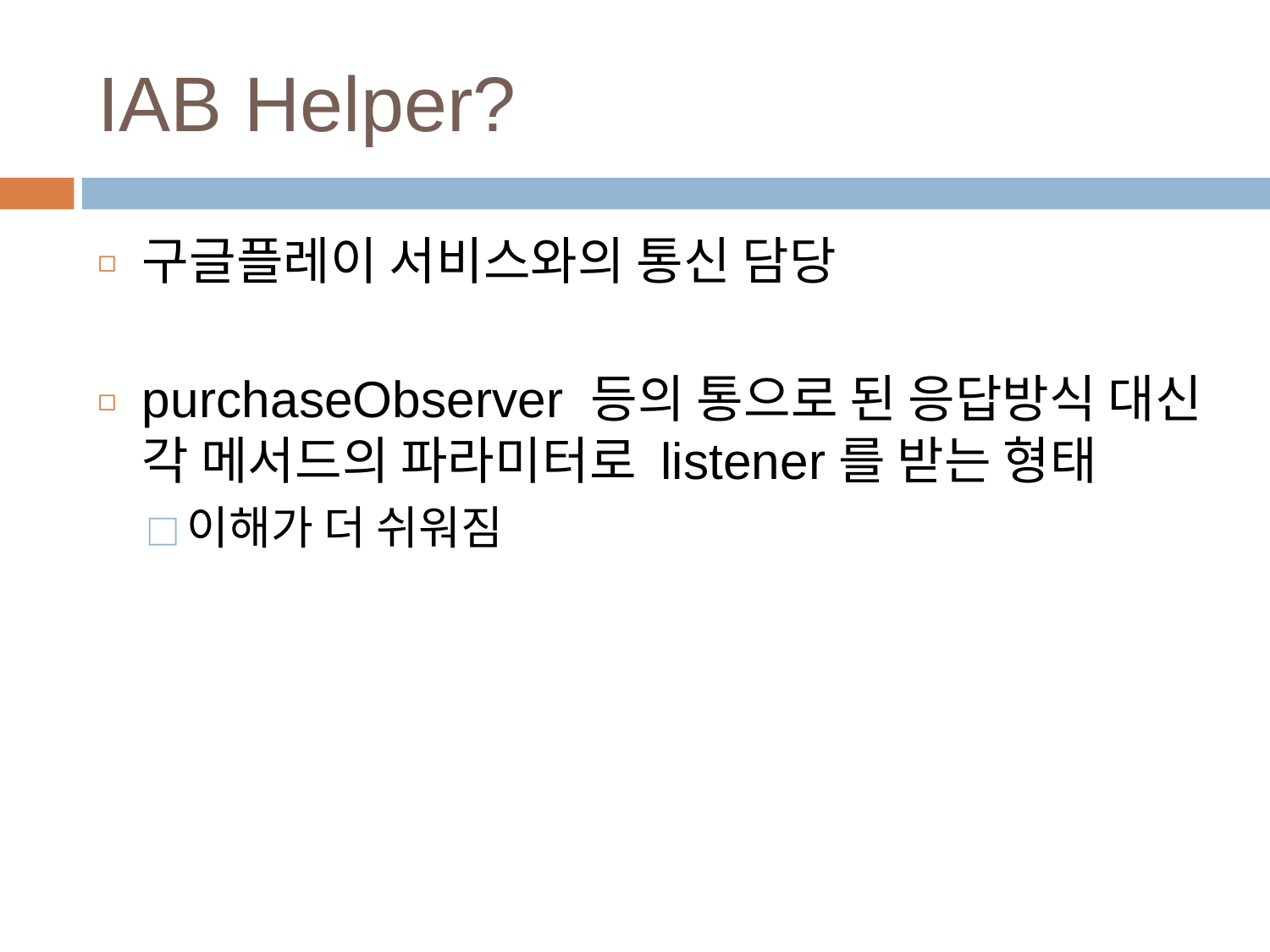

# IAB Helper?
구글플레이 서비스와의 통신 담당

purchaseObserver 등의 통으로 된 응답방식 대신 각 메서드의 파라미터로 listener를 받는 형태
이해가 더 쉬워짐